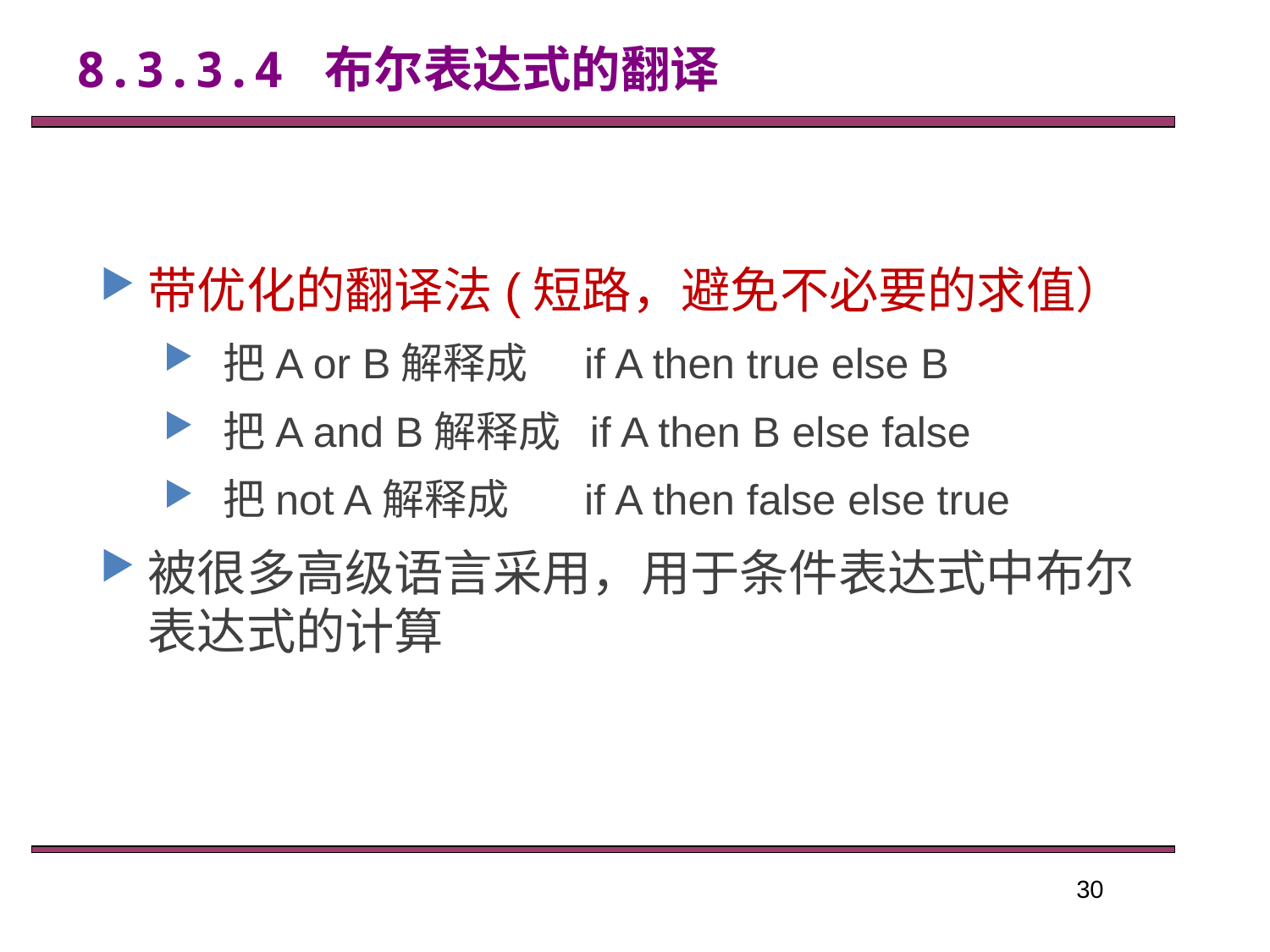

8.3.3.4 布尔表达式的翻译
带优化的翻译法(短路，避免不必要的求值）
 把A or B解释成  	if A then true else B
 把A and B解释成  if A then B else false
 把not A解释成	if A then false else true
被很多高级语言采用，用于条件表达式中布尔表达式的计算
30